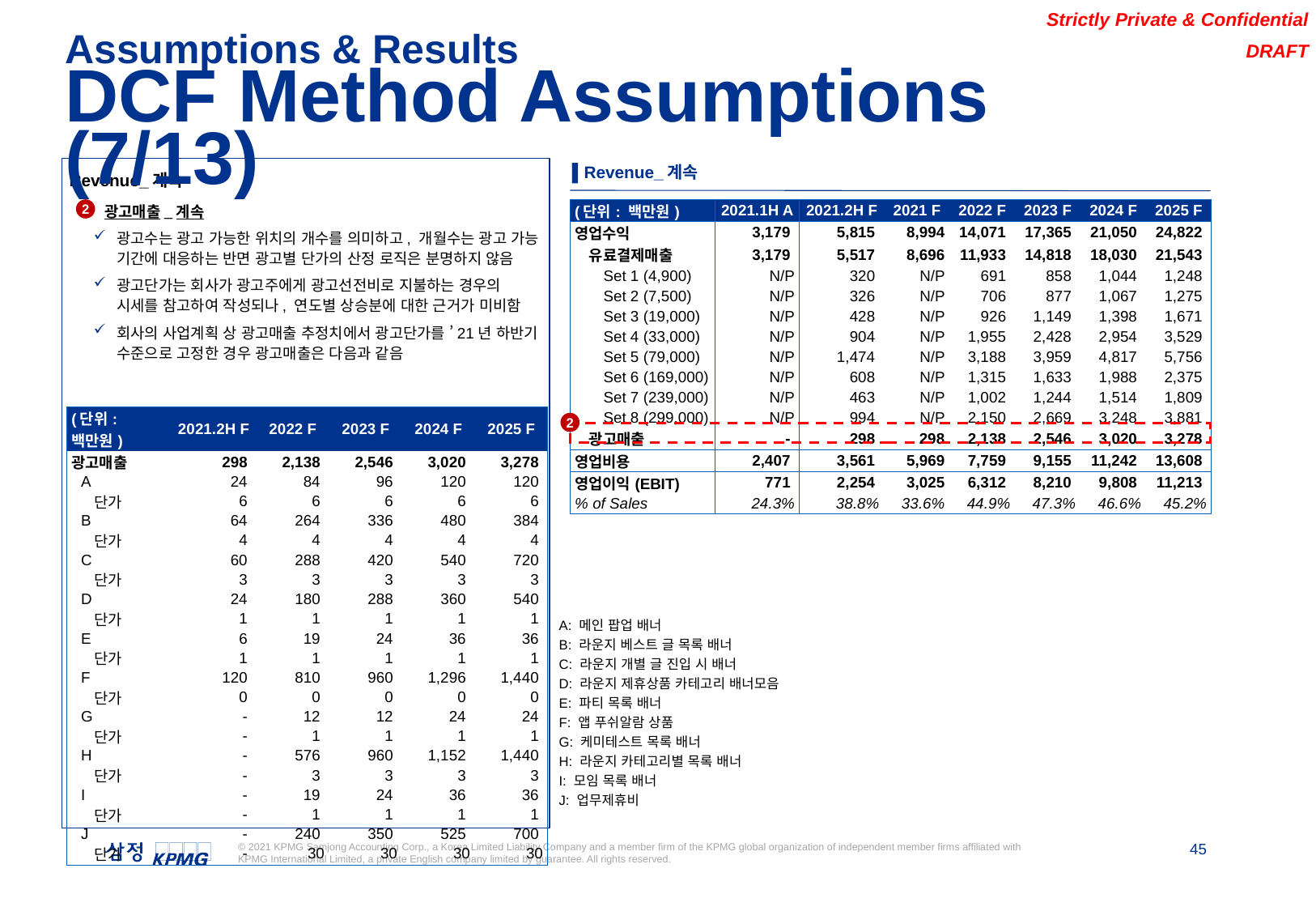

Assumptions & Results
DCF Method Assumptions (7/13)
▌Revenue_계속

Revenue_계속
광고매출_계속
광고수는 광고 가능한 위치의 개수를 의미하고, 개월수는 광고 가능 기간에 대응하는 반면 광고별 단가의 산정 로직은 분명하지 않음
광고단가는 회사가 광고주에게 광고선전비로 지불하는 경우의 시세를 참고하여 작성되나, 연도별 상승분에 대한 근거가 미비함
회사의 사업계획 상 광고매출 추정치에서 광고단가를 ’21년 하반기 수준으로 고정한 경우 광고매출은 다음과 같음

2
| (단위: 백만원) | 2021.1H A | 2021.2H F | 2021 F | 2022 F | 2023 F | 2024 F | 2025 F |
| --- | --- | --- | --- | --- | --- | --- | --- |
| 영업수익 | 3,179 | 5,815 | 8,994 | 14,071 | 17,365 | 21,050 | 24,822 |
| 유료결제매출 | 3,179 | 5,517 | 8,696 | 11,933 | 14,818 | 18,030 | 21,543 |
| Set 1 (4,900) | N/P | 320 | N/P | 691 | 858 | 1,044 | 1,248 |
| Set 2 (7,500) | N/P | 326 | N/P | 706 | 877 | 1,067 | 1,275 |
| Set 3 (19,000) | N/P | 428 | N/P | 926 | 1,149 | 1,398 | 1,671 |
| Set 4 (33,000) | N/P | 904 | N/P | 1,955 | 2,428 | 2,954 | 3,529 |
| Set 5 (79,000) | N/P | 1,474 | N/P | 3,188 | 3,959 | 4,817 | 5,756 |
| Set 6 (169,000) | N/P | 608 | N/P | 1,315 | 1,633 | 1,988 | 2,375 |
| Set 7 (239,000) | N/P | 463 | N/P | 1,002 | 1,244 | 1,514 | 1,809 |
| Set 8 (299,000) | N/P | 994 | N/P | 2,150 | 2,669 | 3,248 | 3,881 |
| 광고매출 | - | 298 | 298 | 2,138 | 2,546 | 3,020 | 3,278 |
| 영업비용 | 2,407 | 3,561 | 5,969 | 7,759 | 9,155 | 11,242 | 13,608 |
| 영업이익(EBIT) | 771 | 2,254 | 3,025 | 6,312 | 8,210 | 9,808 | 11,213 |
| % of Sales | 24.3% | 38.8% | 33.6% | 44.9% | 47.3% | 46.6% | 45.2% |
| (단위: 백만원) | 2021.2H F | 2022 F | 2023 F | 2024 F | 2025 F |
| --- | --- | --- | --- | --- | --- |
| 광고매출 | 298 | 2,138 | 2,546 | 3,020 | 3,278 |
| A | 24 | 84 | 96 | 120 | 120 |
| 단가 | 6 | 6 | 6 | 6 | 6 |
| B | 64 | 264 | 336 | 480 | 384 |
| 단가 | 4 | 4 | 4 | 4 | 4 |
| C | 60 | 288 | 420 | 540 | 720 |
| 단가 | 3 | 3 | 3 | 3 | 3 |
| D | 24 | 180 | 288 | 360 | 540 |
| 단가 | 1 | 1 | 1 | 1 | 1 |
| E | 6 | 19 | 24 | 36 | 36 |
| 단가 | 1 | 1 | 1 | 1 | 1 |
| F | 120 | 810 | 960 | 1,296 | 1,440 |
| 단가 | 0 | 0 | 0 | 0 | 0 |
| G | - | 12 | 12 | 24 | 24 |
| 단가 | - | 1 | 1 | 1 | 1 |
| H | - | 576 | 960 | 1,152 | 1,440 |
| 단가 | - | 3 | 3 | 3 | 3 |
| I | - | 19 | 24 | 36 | 36 |
| 단가 | - | 1 | 1 | 1 | 1 |
| J | - | 240 | 350 | 525 | 700 |
| 단가 | - | 30 | 30 | 30 | 30 |
2

A: 메인 팝업 배너
B: 라운지 베스트 글 목록 배너
C: 라운지 개별 글 진입 시 배너
D: 라운지 제휴상품 카테고리 배너모음
E: 파티 목록 배너
F: 앱 푸쉬알람 상품
G: 케미테스트 목록 배너
H: 라운지 카테고리별 목록 배너
I: 모임 목록 배너
J: 업무제휴비